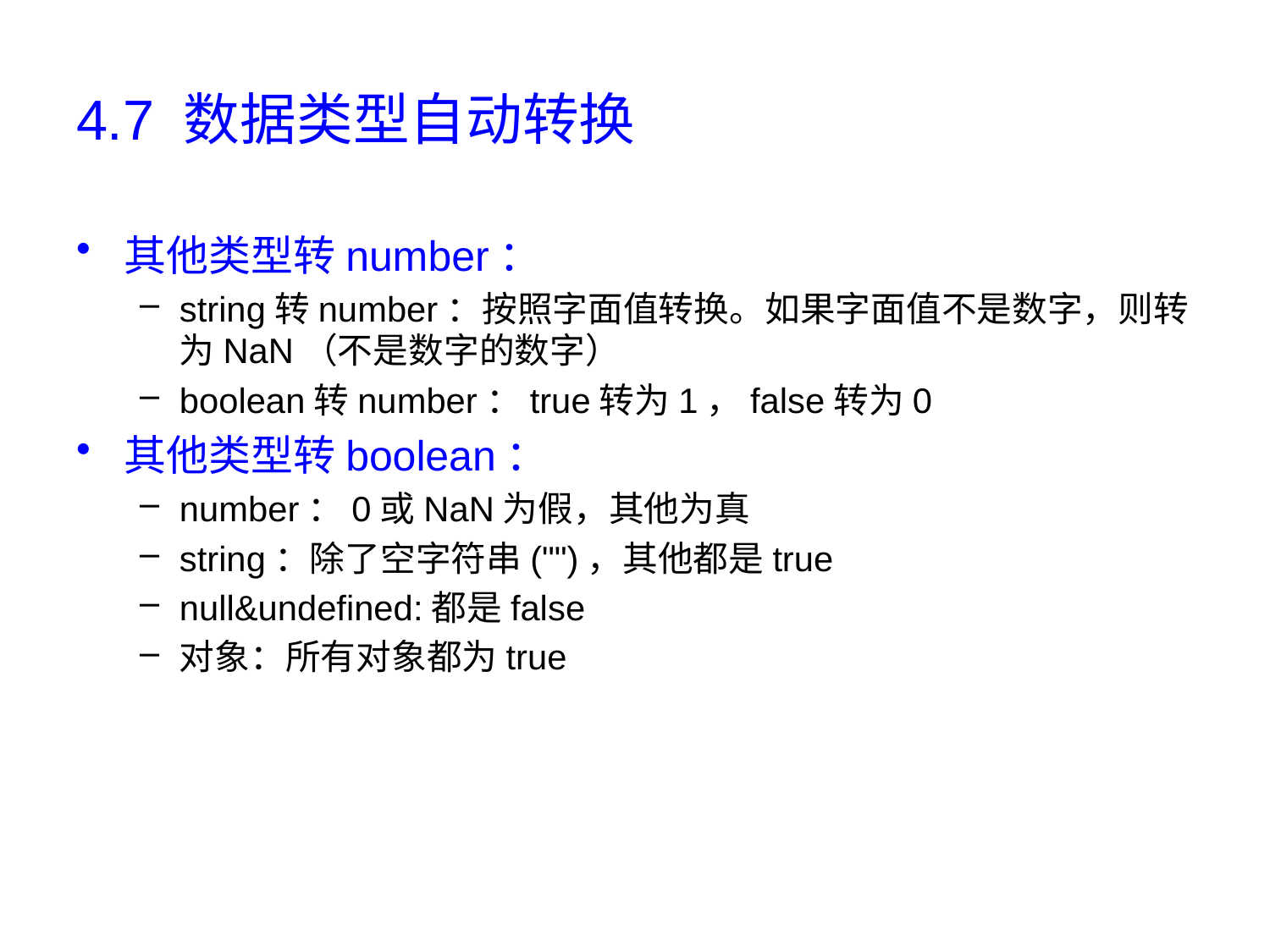

# 4.7 数据类型自动转换
其他类型转number：
string转number：按照字面值转换。如果字面值不是数字，则转为NaN（不是数字的数字）
boolean转number：true转为1，false转为0
其他类型转boolean：
number：0或NaN为假，其他为真
string：除了空字符串("")，其他都是true
null&undefined:都是false
对象：所有对象都为true